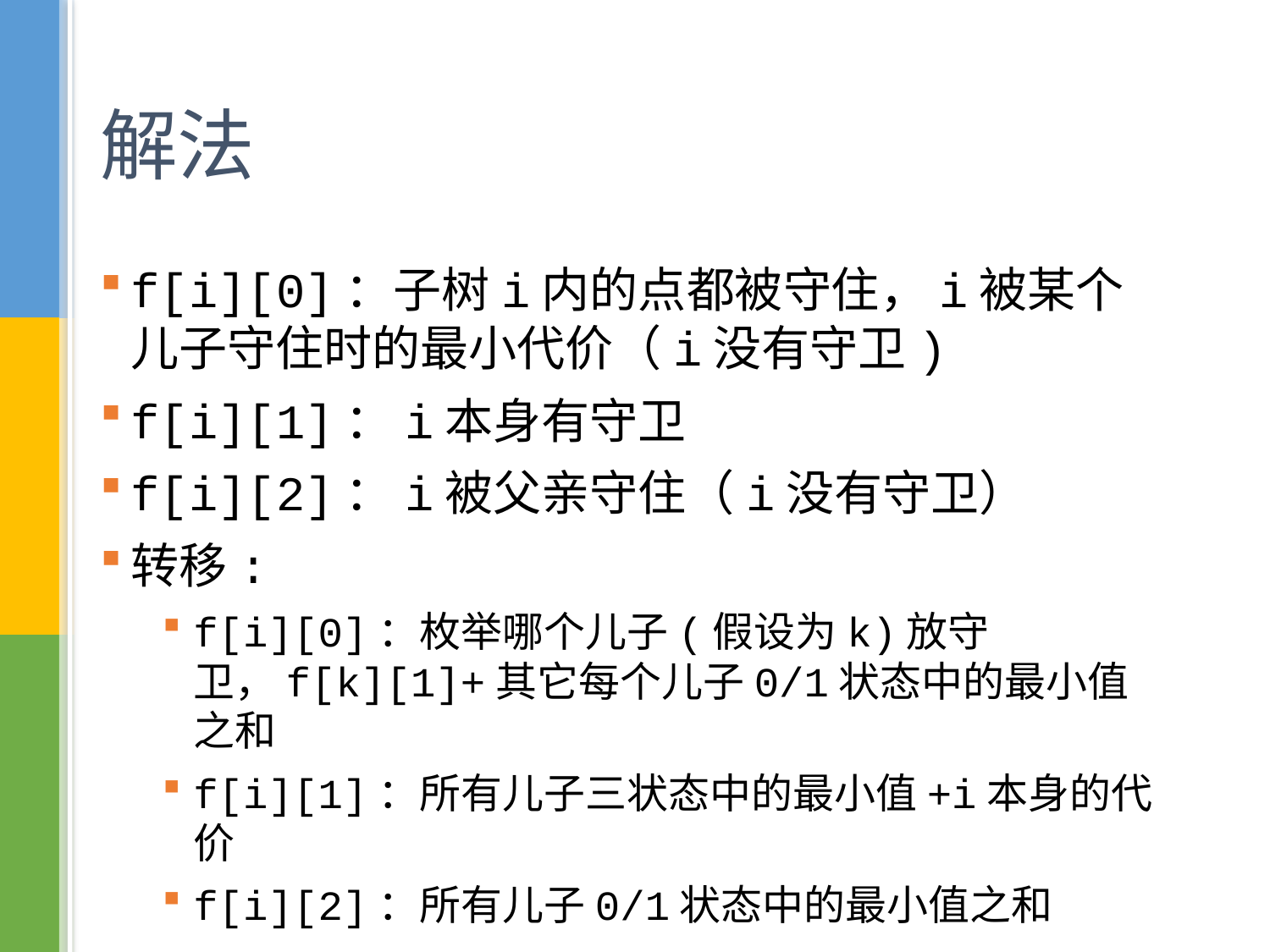

# 解法
f[i][0]：子树i内的点都被守住，i被某个儿子守住时的最小代价（i没有守卫)
f[i][1]：i本身有守卫
f[i][2]：i被父亲守住（i没有守卫）
转移:
f[i][0]：枚举哪个儿子(假设为k)放守卫，f[k][1]+其它每个儿子0/1状态中的最小值之和
f[i][1]：所有儿子三状态中的最小值+i本身的代价
f[i][2]：所有儿子0/1状态中的最小值之和